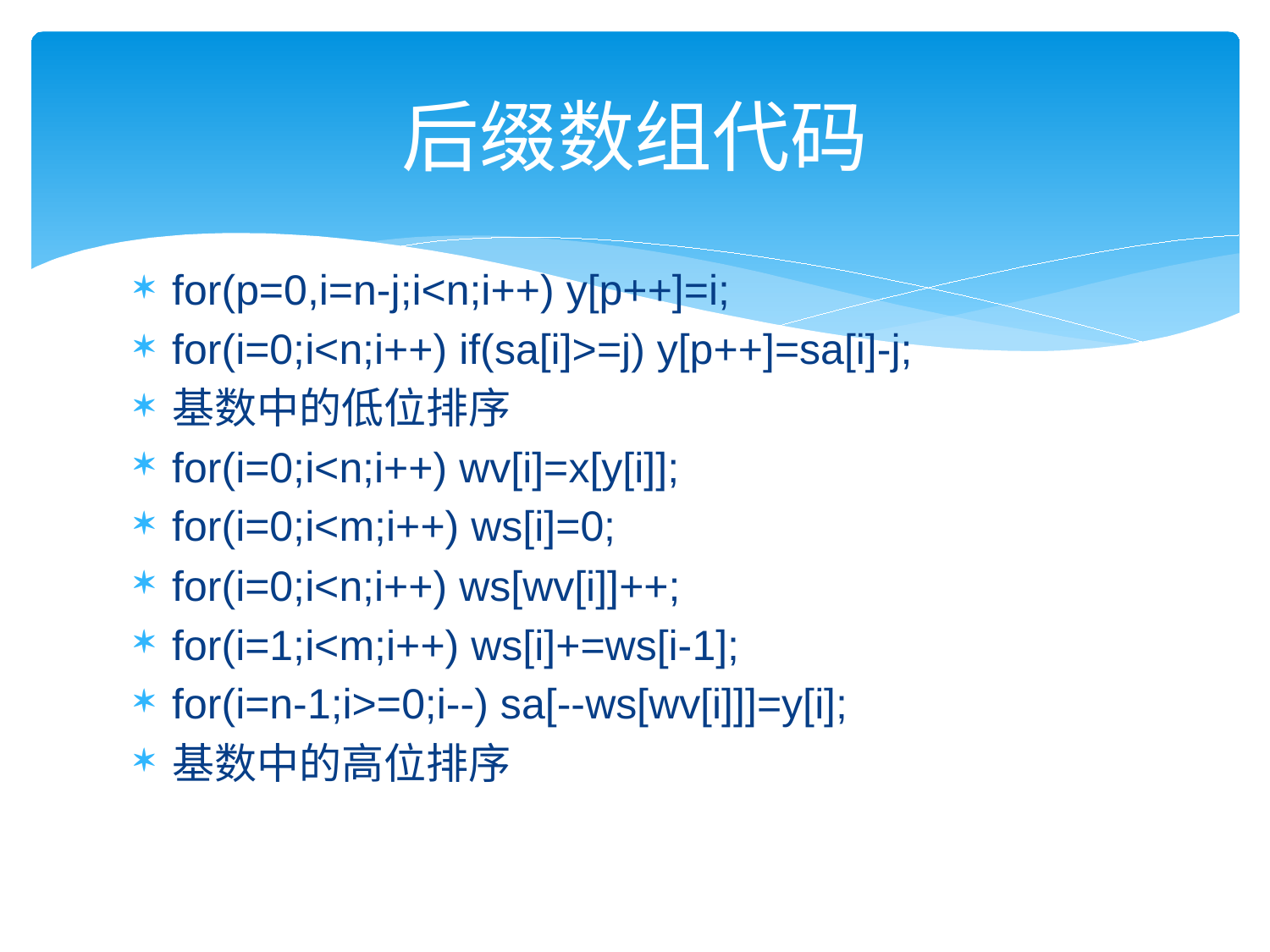

# 后缀数组代码
for(p=0,i=n-j;i<n;i++) y[p++]=i;
for(i=0;i<n;i++) if(sa[i]>=j) y[p++]=sa[i]-j;
基数中的低位排序
for(i=0;i<n;i++) wv[i]=x[y[i]];
for(i=0;i<m;i++) ws[i]=0;
for(i=0;i<n;i++) ws[wv[i]]++;
for(i=1;i<m;i++) ws[i]+=ws[i-1];
for(i=n-1;i>=0;i--) sa[--ws[wv[i]]]=y[i];
基数中的高位排序